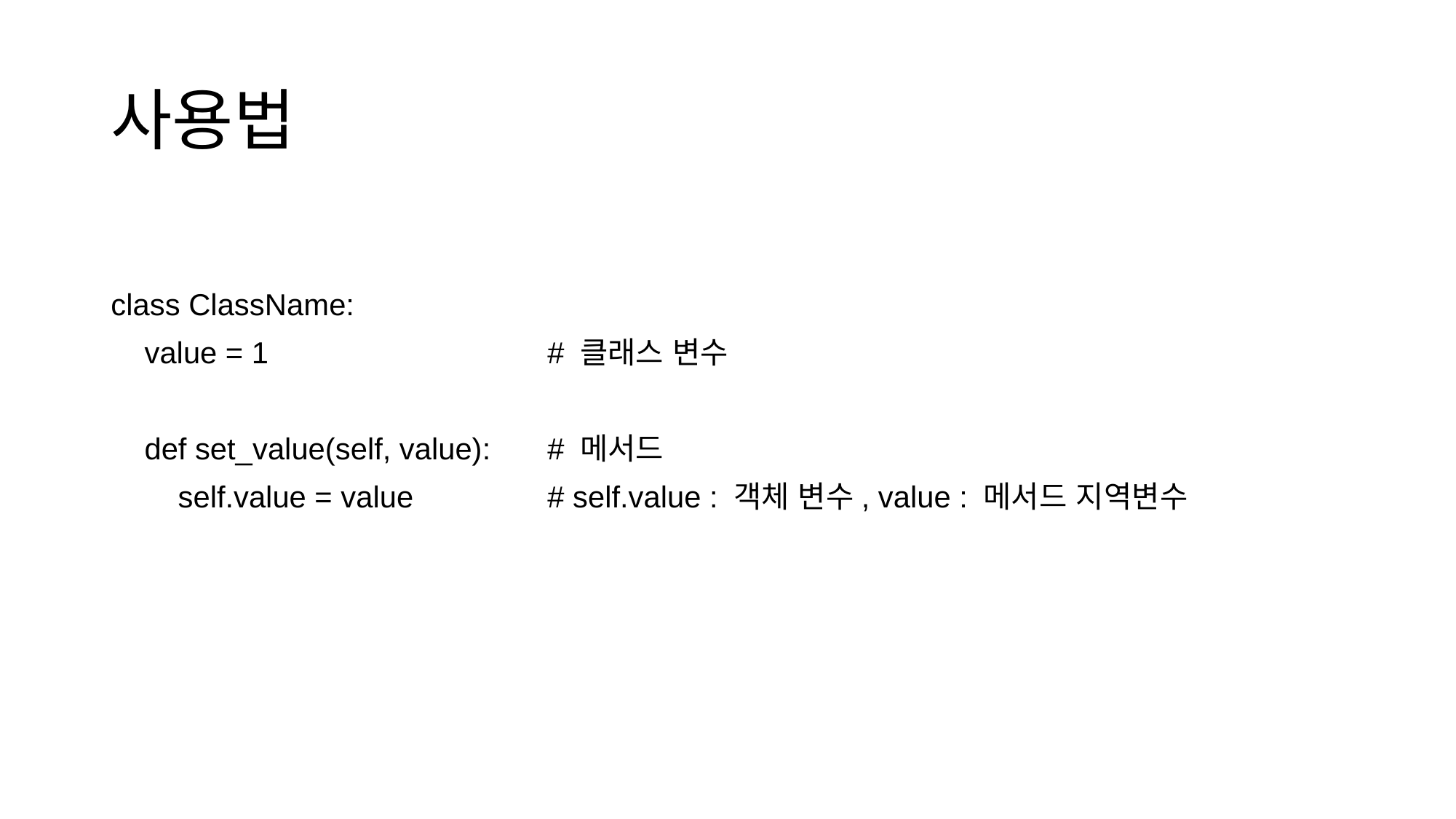

# 사용법
class ClassName:
    value = 1 			# 클래스 변수

    def set_value(self, value):	# 메서드
        self.value = value		# self.value : 객체 변수, value : 메서드 지역변수